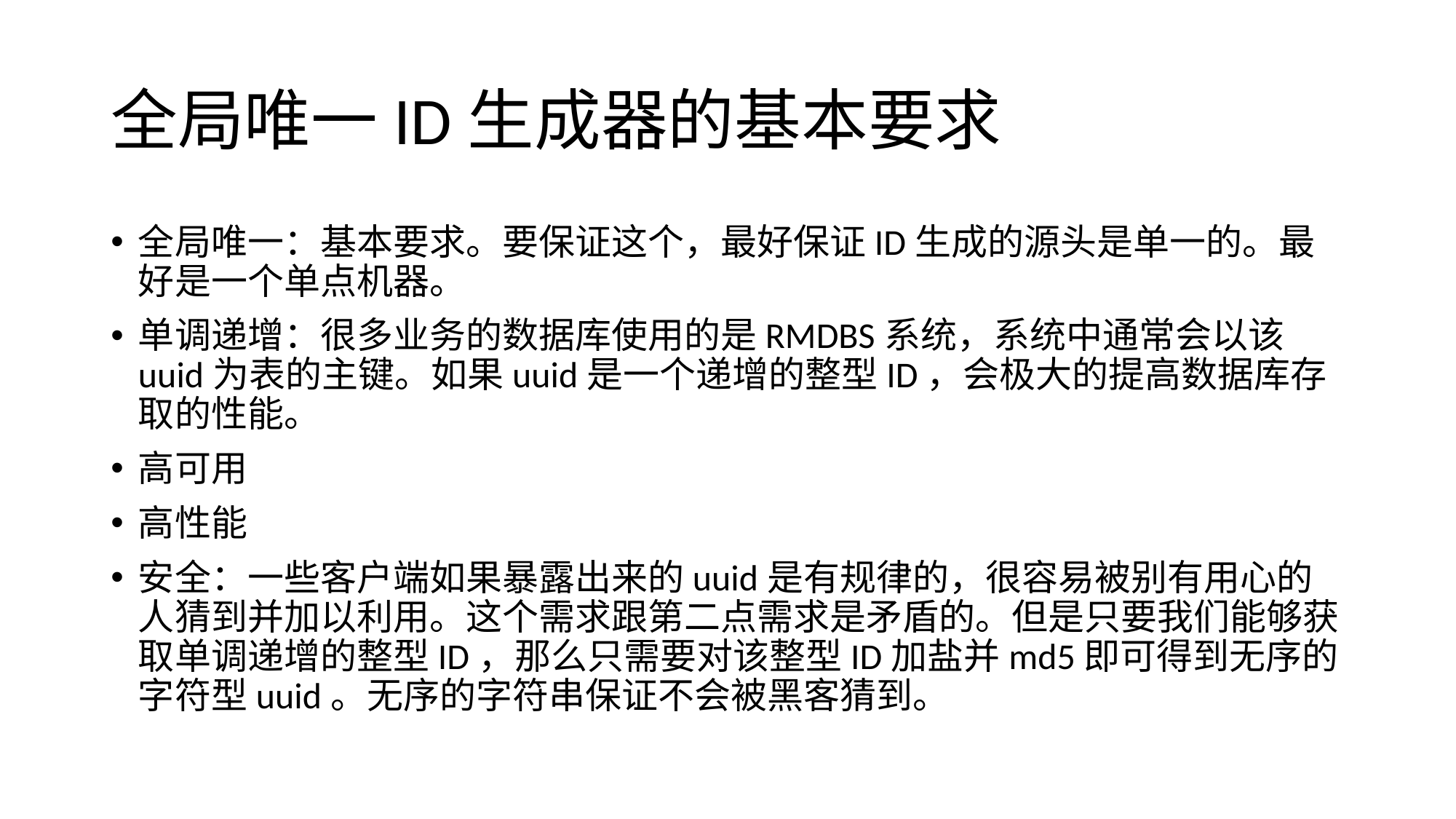

# 全局唯一ID生成器的基本要求
全局唯一：基本要求。要保证这个，最好保证ID生成的源头是单一的。最好是一个单点机器。
单调递增：很多业务的数据库使用的是RMDBS系统，系统中通常会以该uuid为表的主键。如果uuid是一个递增的整型ID，会极大的提高数据库存取的性能。
高可用
高性能
安全：一些客户端如果暴露出来的uuid是有规律的，很容易被别有用心的人猜到并加以利用。这个需求跟第二点需求是矛盾的。但是只要我们能够获取单调递增的整型ID，那么只需要对该整型ID加盐并md5即可得到无序的字符型uuid。无序的字符串保证不会被黑客猜到。